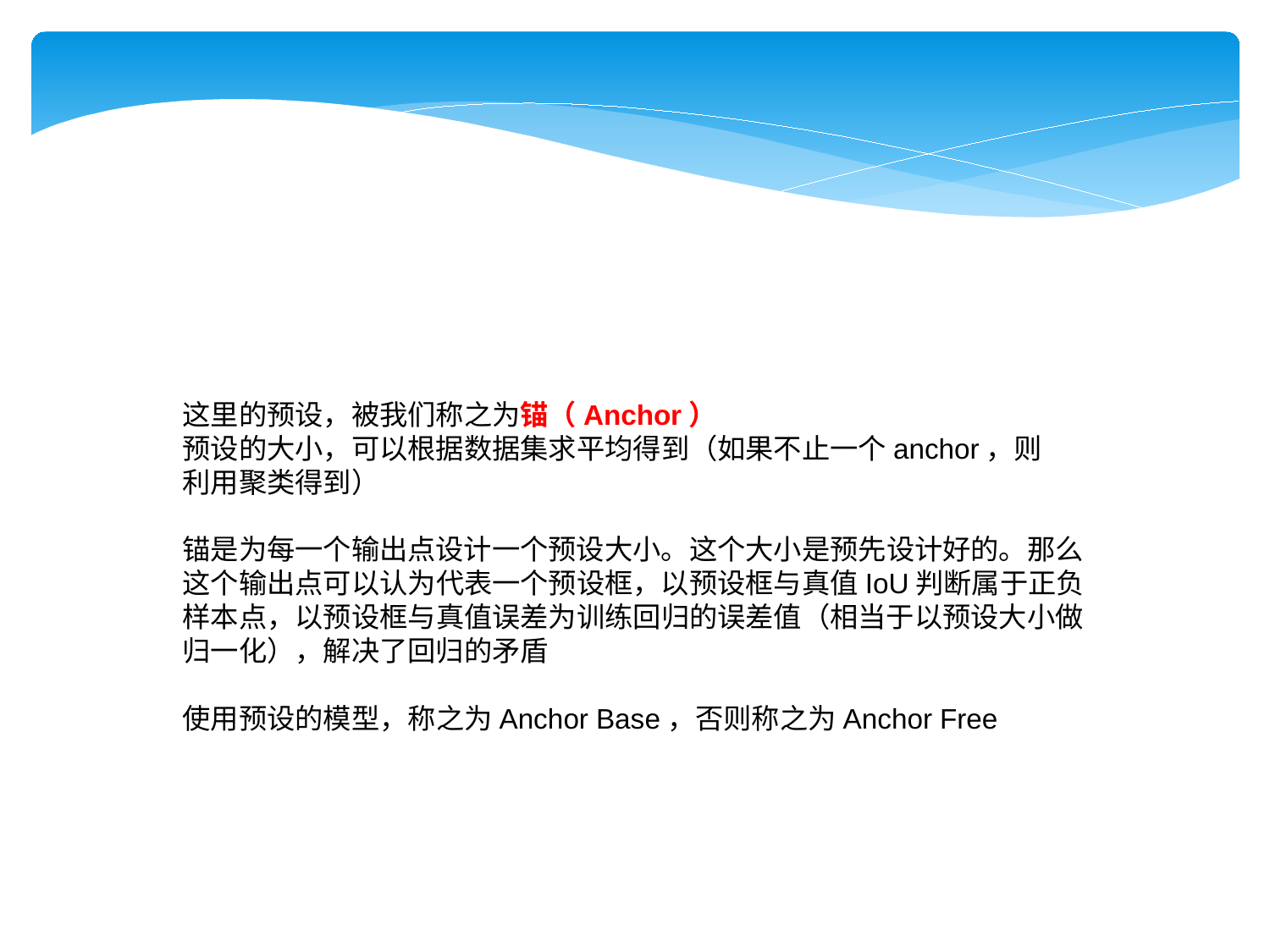

这里的预设，被我们称之为锚（Anchor）
预设的大小，可以根据数据集求平均得到（如果不止一个anchor，则
利用聚类得到）

锚是为每一个输出点设计一个预设大小。这个大小是预先设计好的。那么
这个输出点可以认为代表一个预设框，以预设框与真值IoU判断属于正负
样本点，以预设框与真值误差为训练回归的误差值（相当于以预设大小做
归一化），解决了回归的矛盾

使用预设的模型，称之为Anchor Base，否则称之为Anchor Free